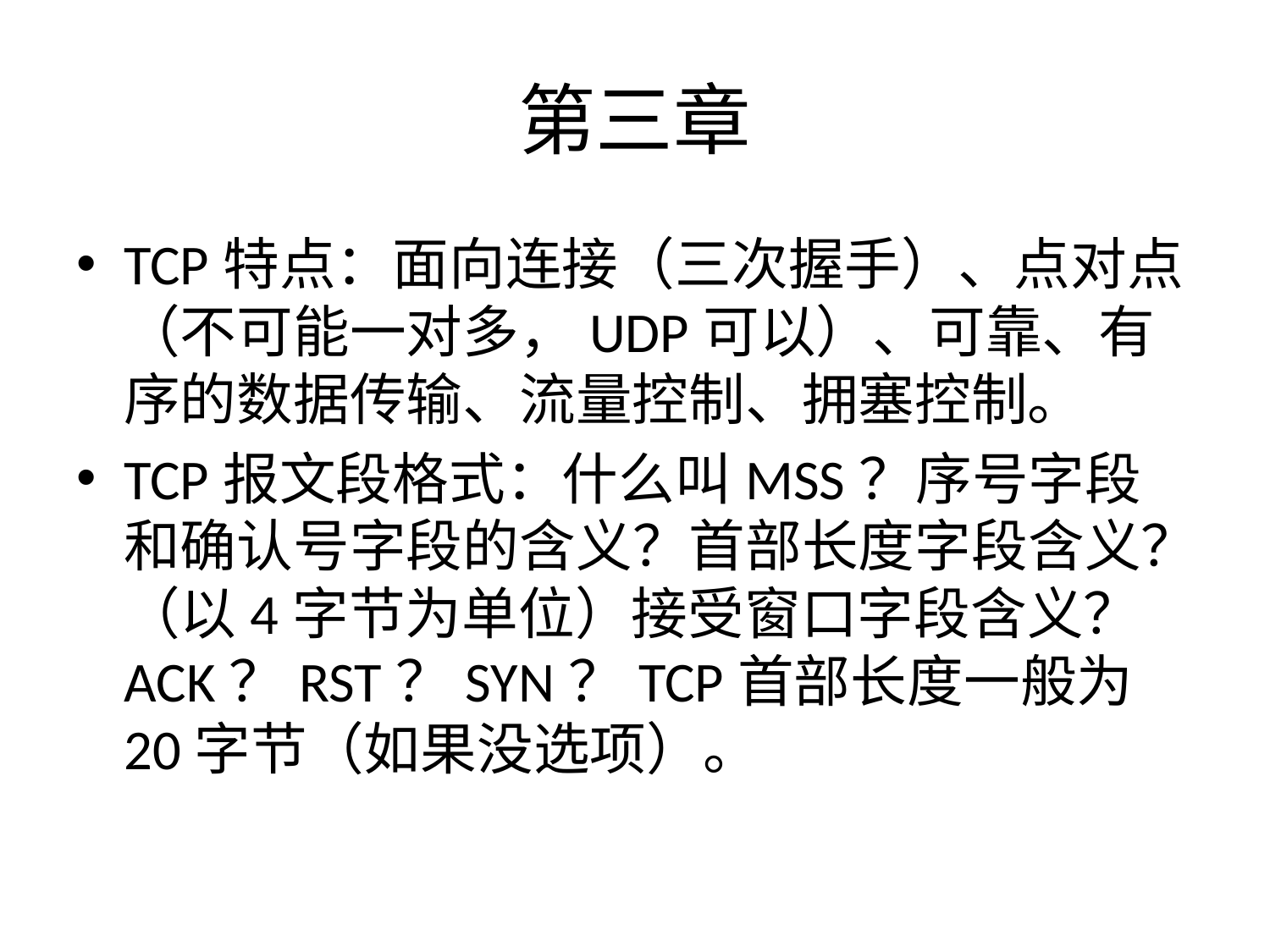

# 第三章
TCP特点：面向连接（三次握手）、点对点（不可能一对多，UDP可以）、可靠、有序的数据传输、流量控制、拥塞控制。
TCP报文段格式：什么叫MSS？序号字段和确认号字段的含义？首部长度字段含义？（以4字节为单位）接受窗口字段含义？ACK？RST？SYN？TCP首部长度一般为20字节（如果没选项）。